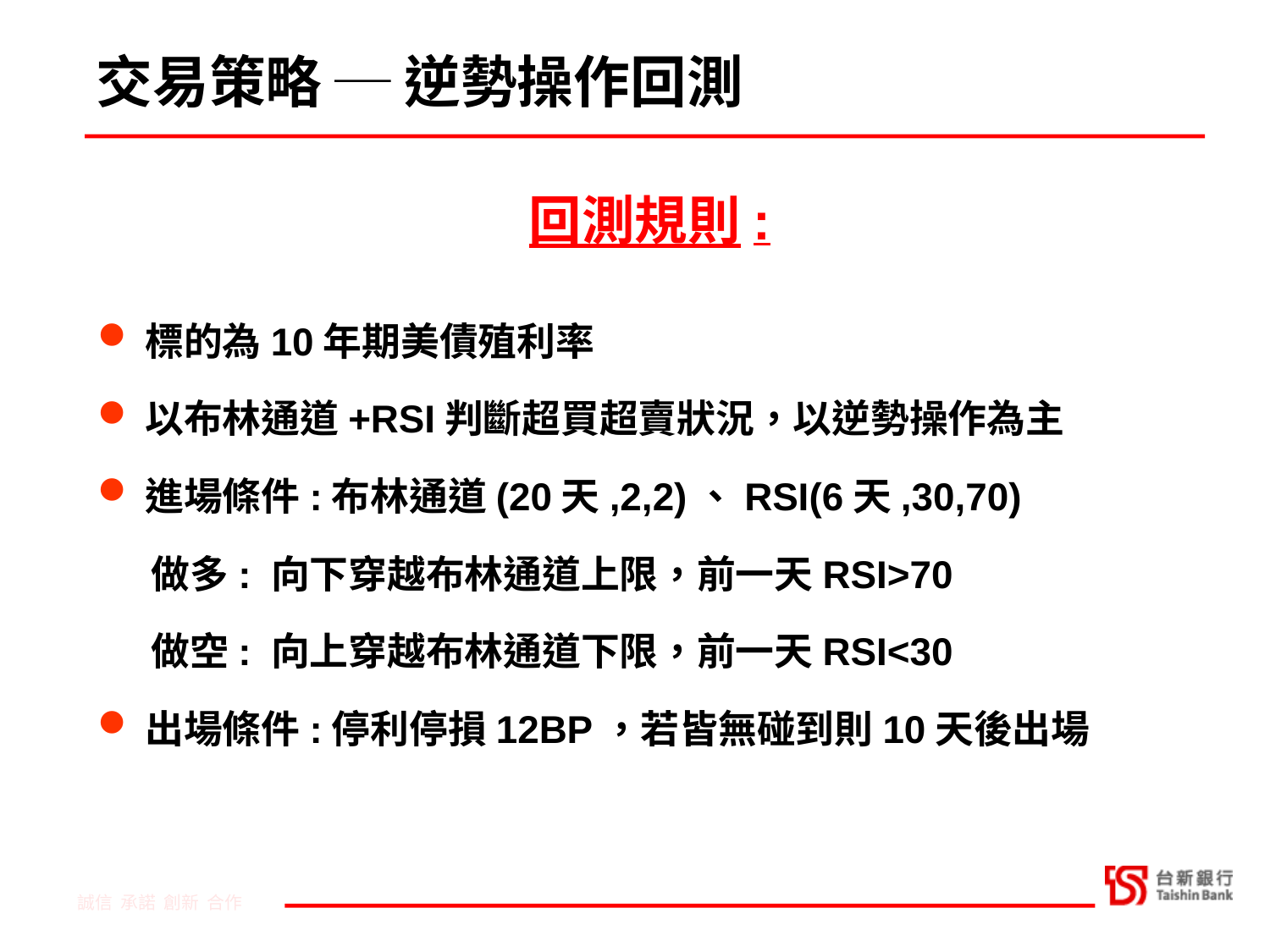

# 交易策略 ─ 逆勢操作回測

回測規則:

標的為10年期美債殖利率
以布林通道+RSI判斷超買超賣狀況，以逆勢操作為主
進場條件:布林通道(20天,2,2)、RSI(6天,30,70)
     做多: 向下穿越布林通道上限，前一天RSI>70
     做空: 向上穿越布林通道下限，前一天RSI<30
出場條件:停利停損12BP，若皆無碰到則10天後出場

9